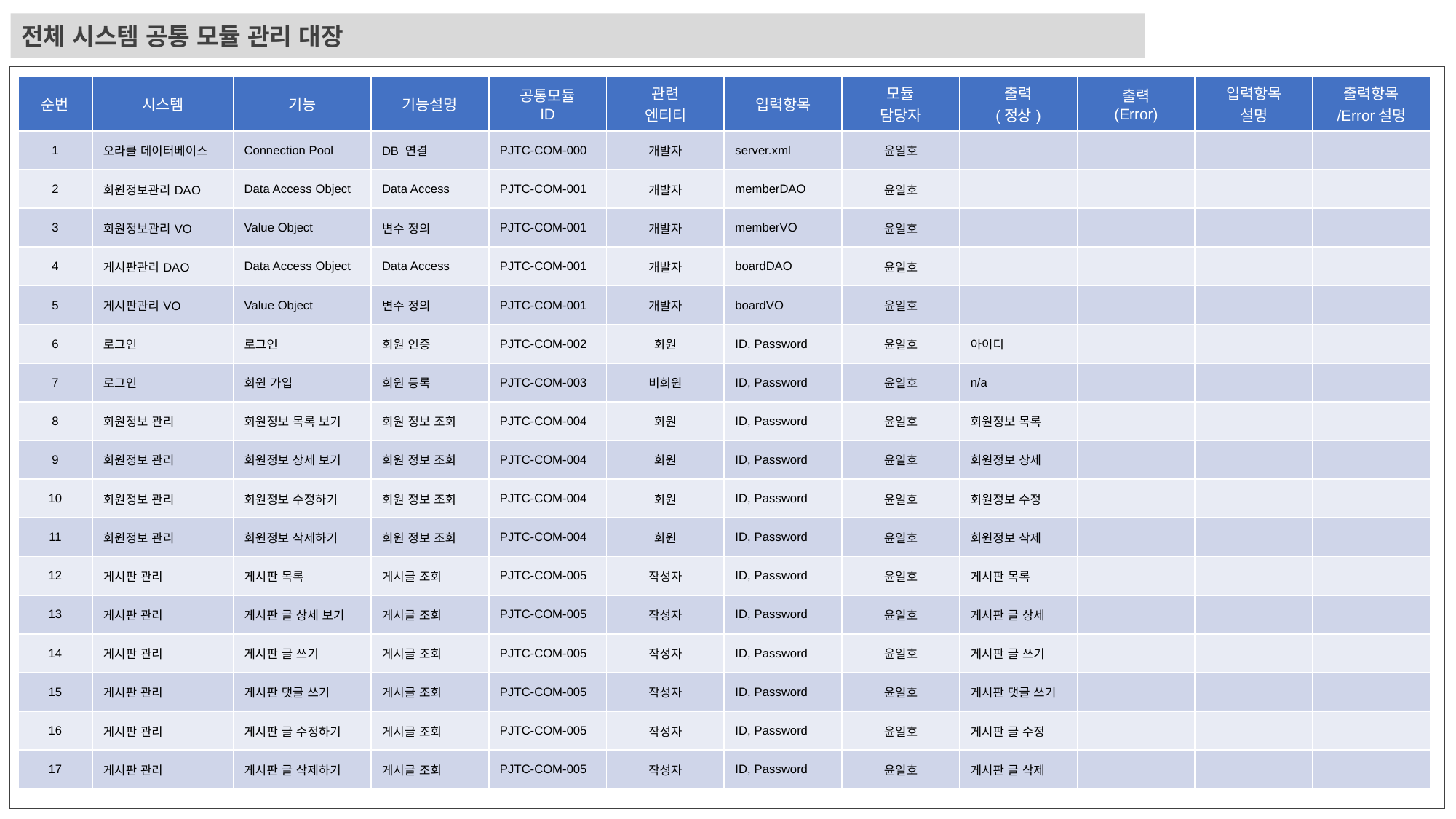

전체 시스템 공통 모듈 관리 대장

| 순번 | 시스템 | 기능 | 기능설명 | 공통모듈 ID | 관련 엔티티 | 입력항목 | 모듈 담당자 | 출력 (정상) | 출력 (Error) | 입력항목 설명 | 출력항목 /Error설명 |
| --- | --- | --- | --- | --- | --- | --- | --- | --- | --- | --- | --- |
| 1 | 오라클 데이터베이스 | Connection Pool | DB 연결 | PJTC-COM-000 | 개발자 | server.xml | 윤일호 |  |  |  |  |
| 2 | 회원정보관리DAO | Data Access Object | Data Access | PJTC-COM-001 | 개발자 | memberDAO | 윤일호 |  |  |  |  |
| 3 | 회원정보관리VO | Value Object | 변수 정의 | PJTC-COM-001 | 개발자 | memberVO | 윤일호 |  |  |  |  |
| 4 | 게시판관리DAO | Data Access Object | Data Access | PJTC-COM-001 | 개발자 | boardDAO | 윤일호 |  |  |  |  |
| 5 | 게시판관리VO | Value Object | 변수 정의 | PJTC-COM-001 | 개발자 | boardVO | 윤일호 |  |  |  |  |
| 6 | 로그인 | 로그인 | 회원 인증 | PJTC-COM-002 | 회원 | ID, Password | 윤일호 | 아이디 |  |  |  |
| 7 | 로그인 | 회원 가입 | 회원 등록 | PJTC-COM-003 | 비회원 | ID, Password | 윤일호 | n/a |  |  |  |
| 8 | 회원정보 관리 | 회원정보 목록 보기 | 회원 정보 조회 | PJTC-COM-004 | 회원 | ID, Password | 윤일호 | 회원정보 목록 |  |  |  |
| 9 | 회원정보 관리 | 회원정보 상세 보기 | 회원 정보 조회 | PJTC-COM-004 | 회원 | ID, Password | 윤일호 | 회원정보 상세 |  |  |  |
| 10 | 회원정보 관리 | 회원정보 수정하기 | 회원 정보 조회 | PJTC-COM-004 | 회원 | ID, Password | 윤일호 | 회원정보 수정 |  |  |  |
| 11 | 회원정보 관리 | 회원정보 삭제하기 | 회원 정보 조회 | PJTC-COM-004 | 회원 | ID, Password | 윤일호 | 회원정보 삭제 |  |  |  |
| 12 | 게시판 관리 | 게시판 목록 | 게시글 조회 | PJTC-COM-005 | 작성자 | ID, Password | 윤일호 | 게시판 목록 |  |  |  |
| 13 | 게시판 관리 | 게시판 글 상세 보기 | 게시글 조회 | PJTC-COM-005 | 작성자 | ID, Password | 윤일호 | 게시판 글 상세 |  |  |  |
| 14 | 게시판 관리 | 게시판 글 쓰기 | 게시글 조회 | PJTC-COM-005 | 작성자 | ID, Password | 윤일호 | 게시판 글 쓰기 |  |  |  |
| 15 | 게시판 관리 | 게시판 댓글 쓰기 | 게시글 조회 | PJTC-COM-005 | 작성자 | ID, Password | 윤일호 | 게시판 댓글 쓰기 |  |  |  |
| 16 | 게시판 관리 | 게시판 글 수정하기 | 게시글 조회 | PJTC-COM-005 | 작성자 | ID, Password | 윤일호 | 게시판 글 수정 |  |  |  |
| 17 | 게시판 관리 | 게시판 글 삭제하기 | 게시글 조회 | PJTC-COM-005 | 작성자 | ID, Password | 윤일호 | 게시판 글 삭제 |  |  |  |